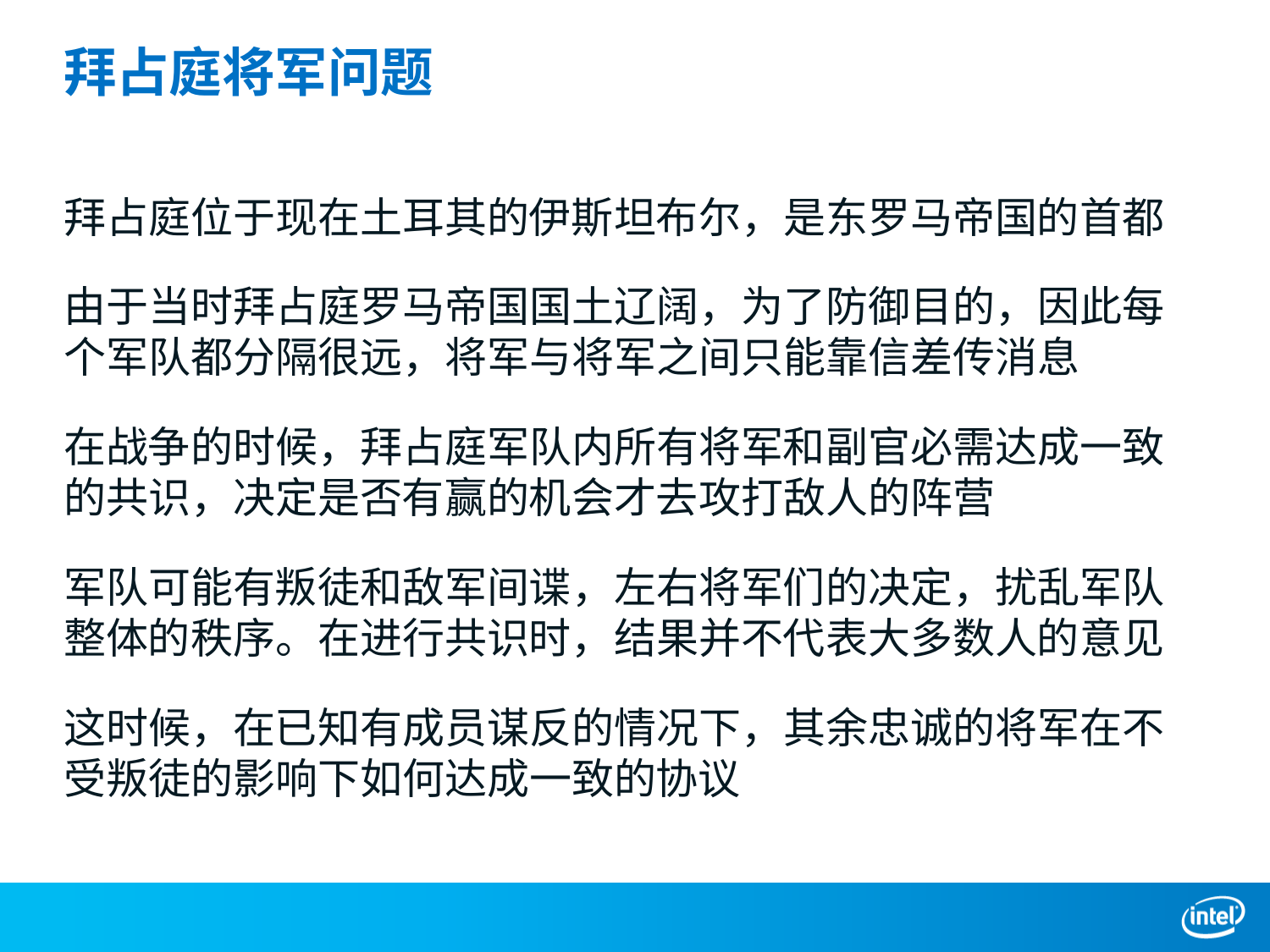

# 拜占庭将军问题
拜占庭位于现在土耳其的伊斯坦布尔，是东罗马帝国的首都
由于当时拜占庭罗马帝国国土辽阔，为了防御目的，因此每个军队都分隔很远，将军与将军之间只能靠信差传消息
在战争的时候，拜占庭军队内所有将军和副官必需达成一致的共识，决定是否有赢的机会才去攻打敌人的阵营
军队可能有叛徒和敌军间谍，左右将军们的决定，扰乱军队整体的秩序。在进行共识时，结果并不代表大多数人的意见
这时候，在已知有成员谋反的情况下，其余忠诚的将军在不受叛徒的影响下如何达成一致的协议